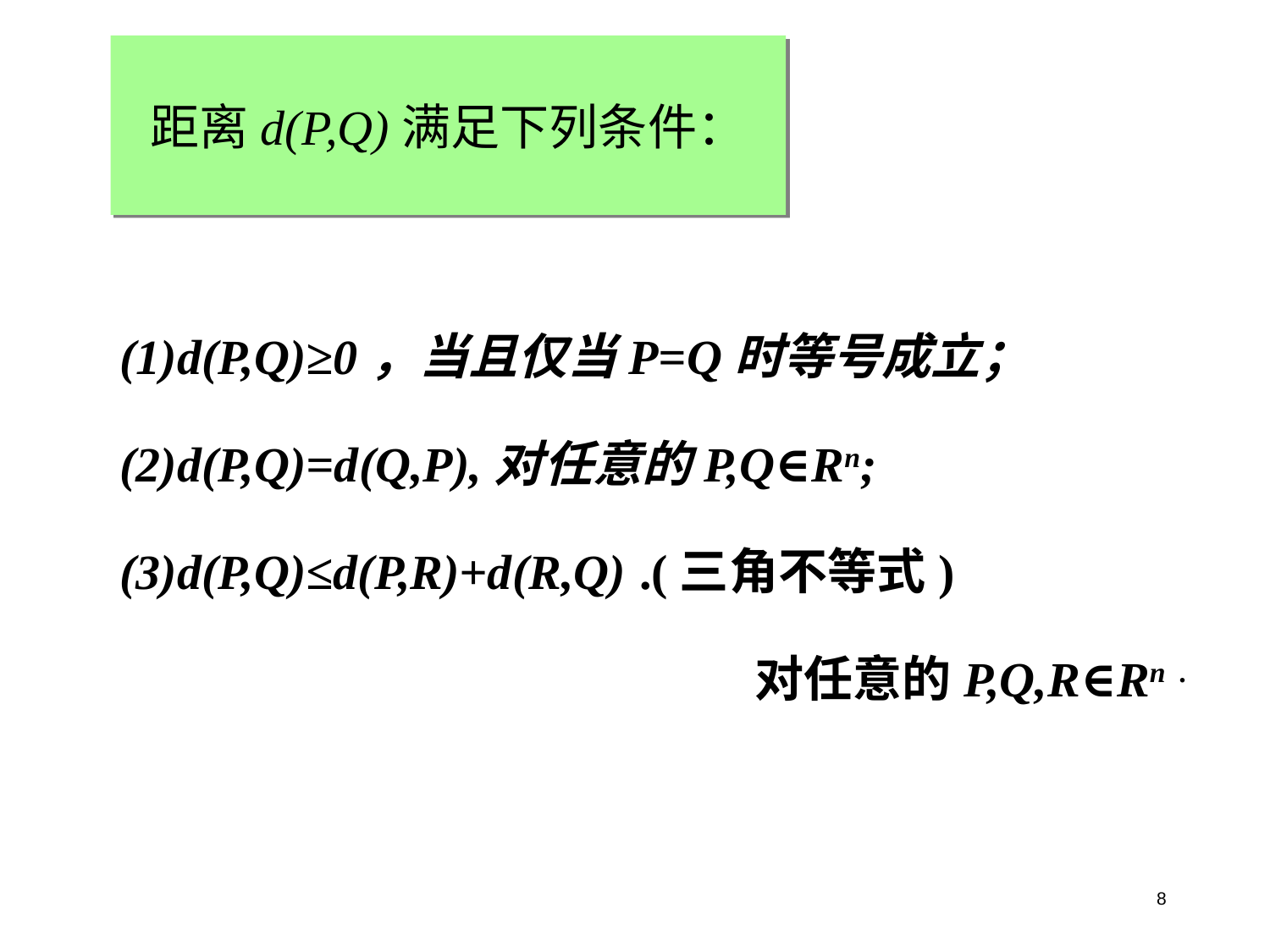

距离d(P,Q)满足下列条件：
(1)d(P,Q)≥0，当且仅当P=Q时等号成立；
(2)d(P,Q)=d(Q,P),对任意的P,Q∈Rn;
(3)d(P,Q)≤d(P,R)+d(R,Q) .(三角不等式)
对任意的P,Q,R∈Rn  .
8